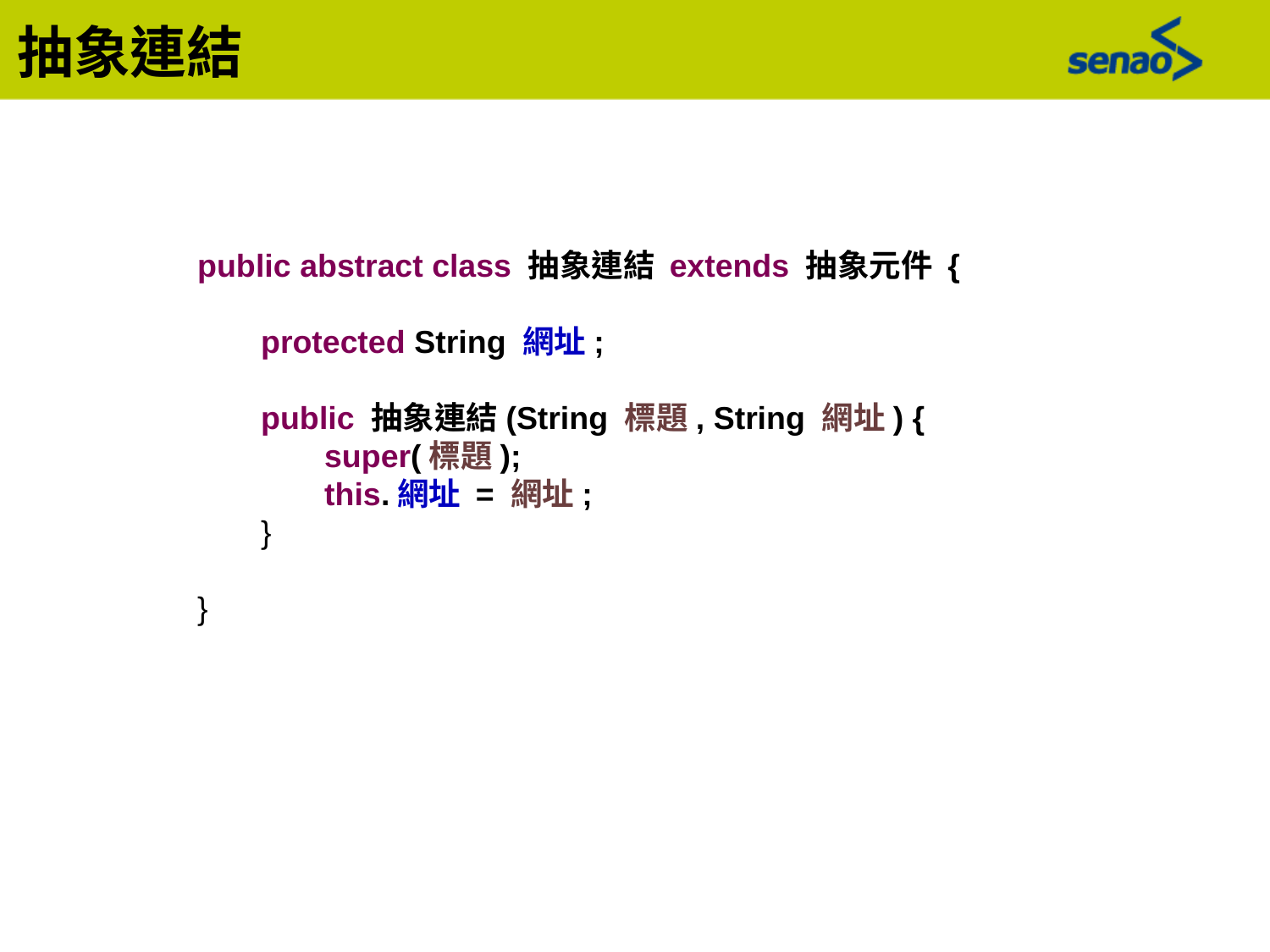

抽象連結
public abstract class 抽象連結 extends 抽象元件 {

protected String 網址;

public 抽象連結(String 標題, String 網址) {
super(標題);
this.網址 = 網址;
}

}